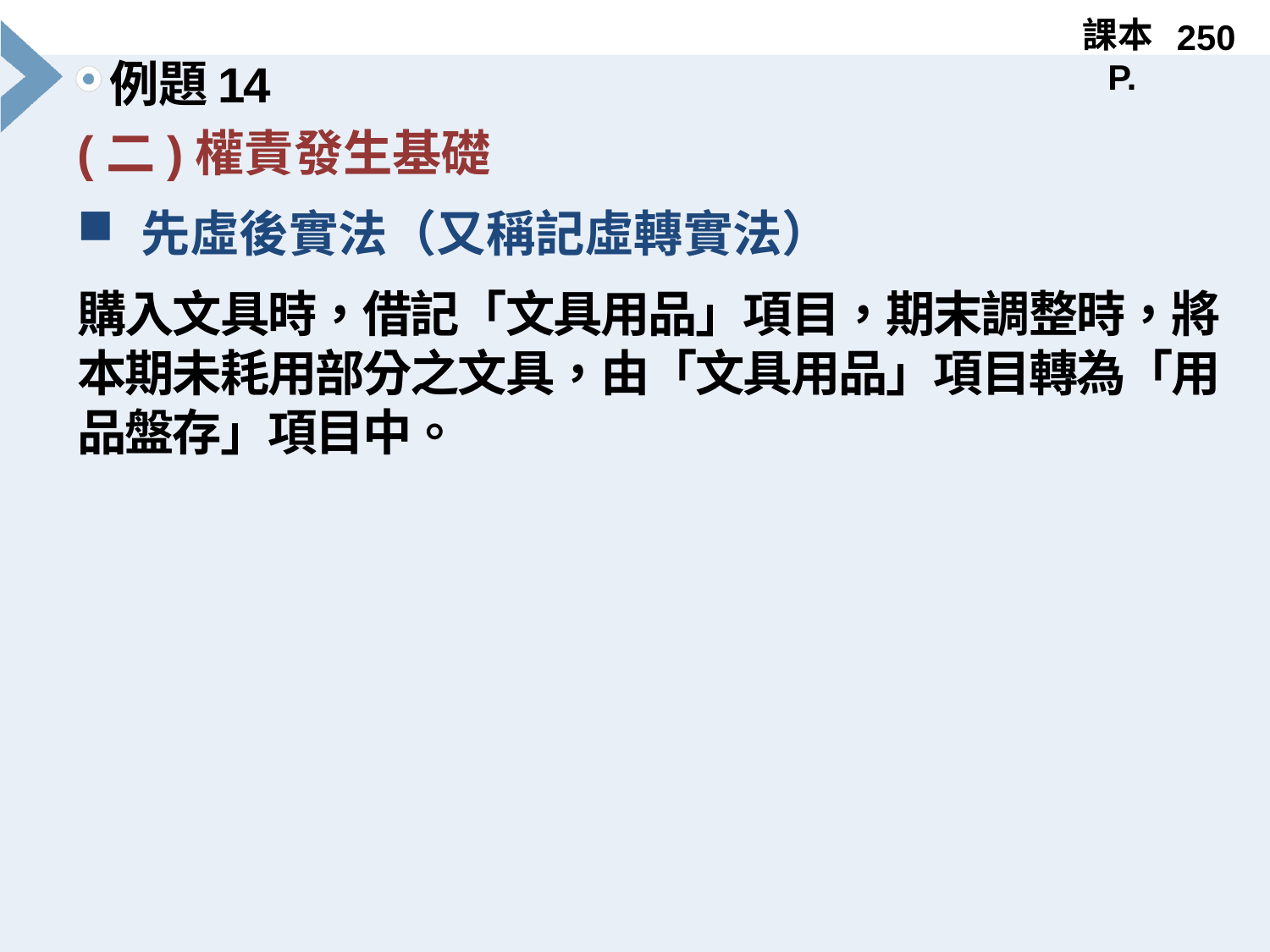

250
# 14
(二)權責發生基礎
先虛後實法（又稱記虛轉實法）
購入文具時，借記「文具用品」項目，期末調整時，將本期未耗用部分之文具，由「文具用品」項目轉為「用品盤存」項目中。